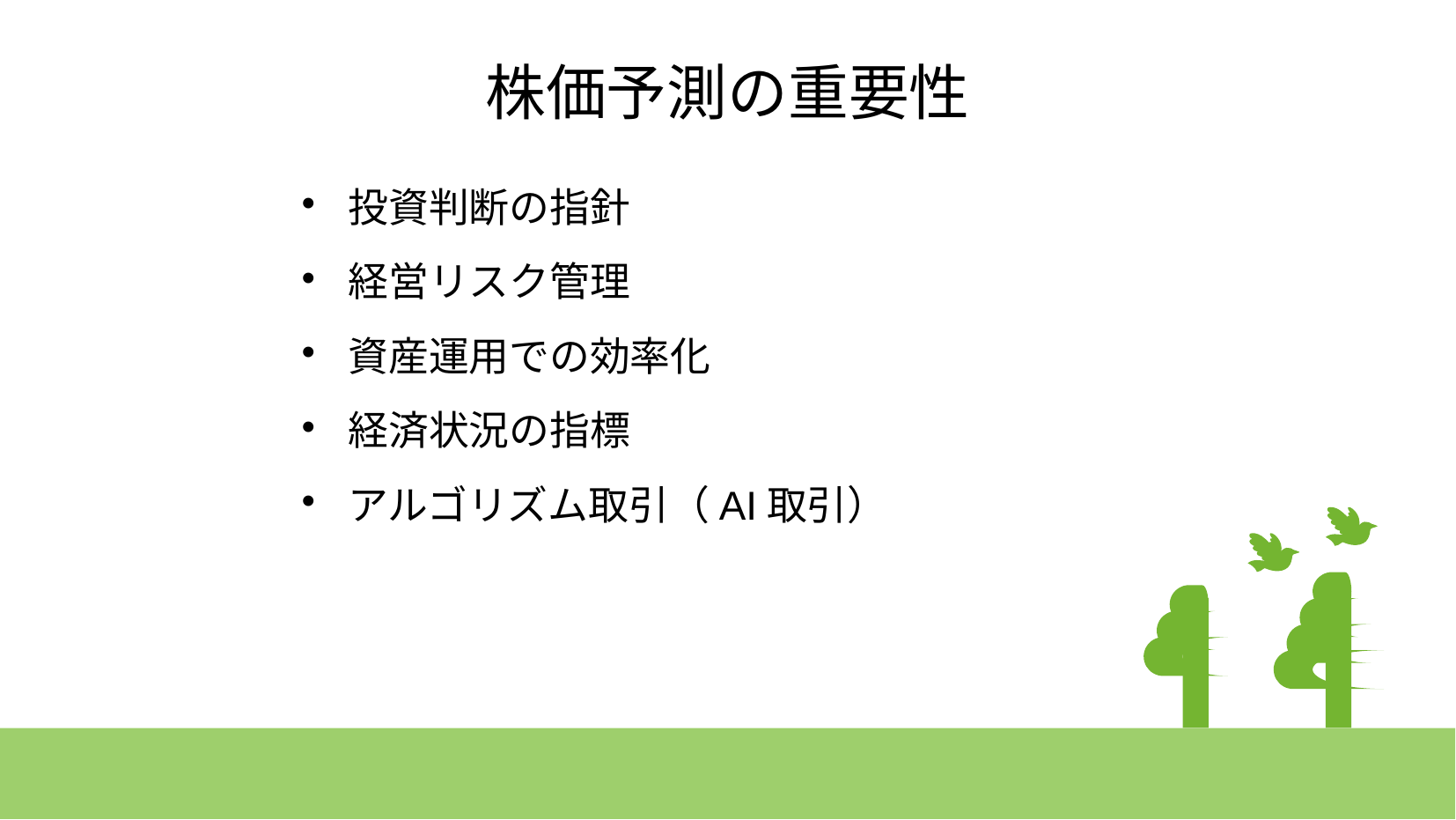

# 株価予測の重要性
投資判断の指針
経営リスク管理
資産運用での効率化
経済状況の指標
アルゴリズム取引（AI取引）